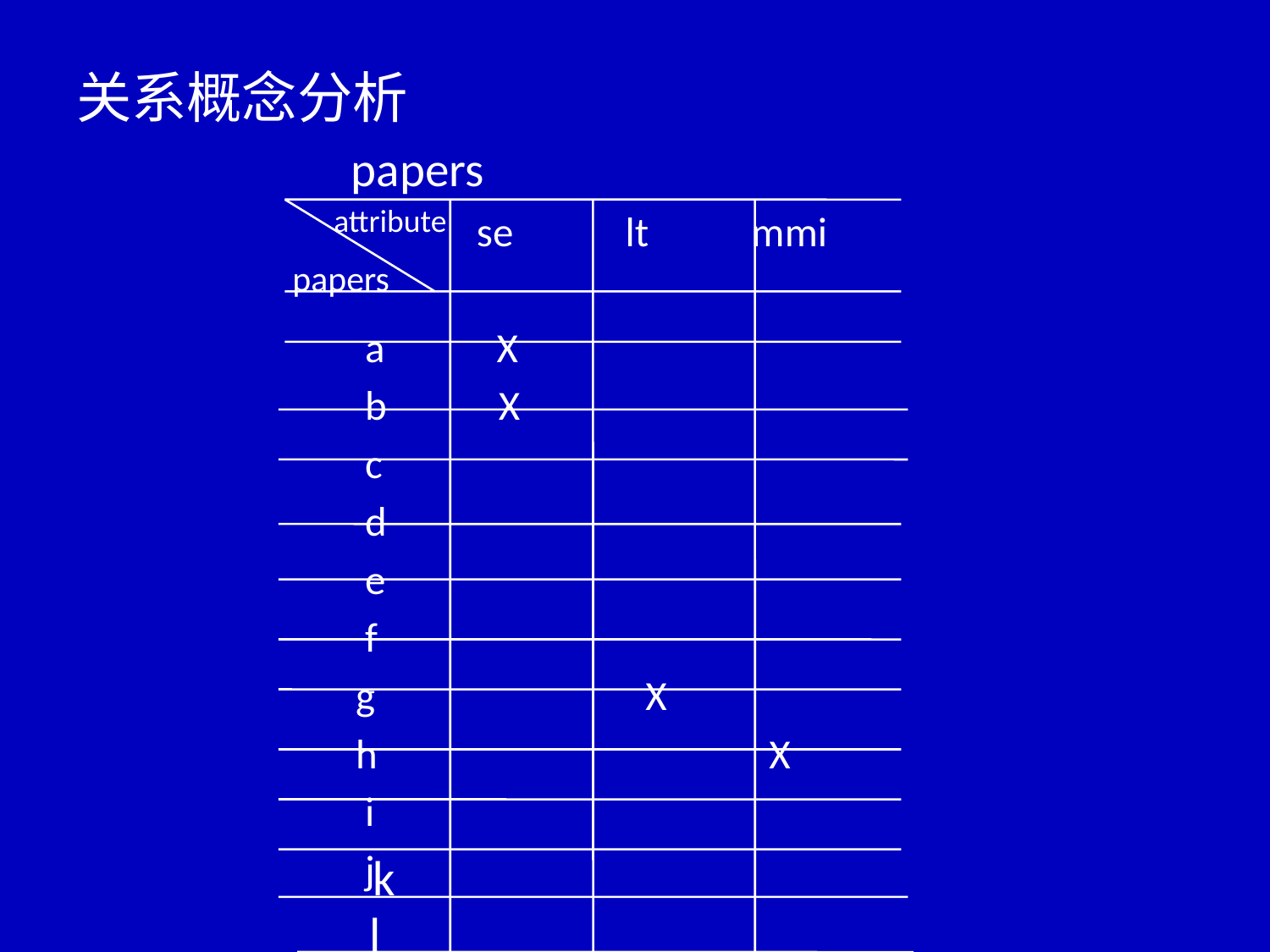

关系概念分析
                         papers
                                           se            lt           mmi

                               a            X
                               b            X
                               c
                               d
                               e
                               f
                              g                             X
                              h                                          X
                               i
                               j
attribute

papers

k
l